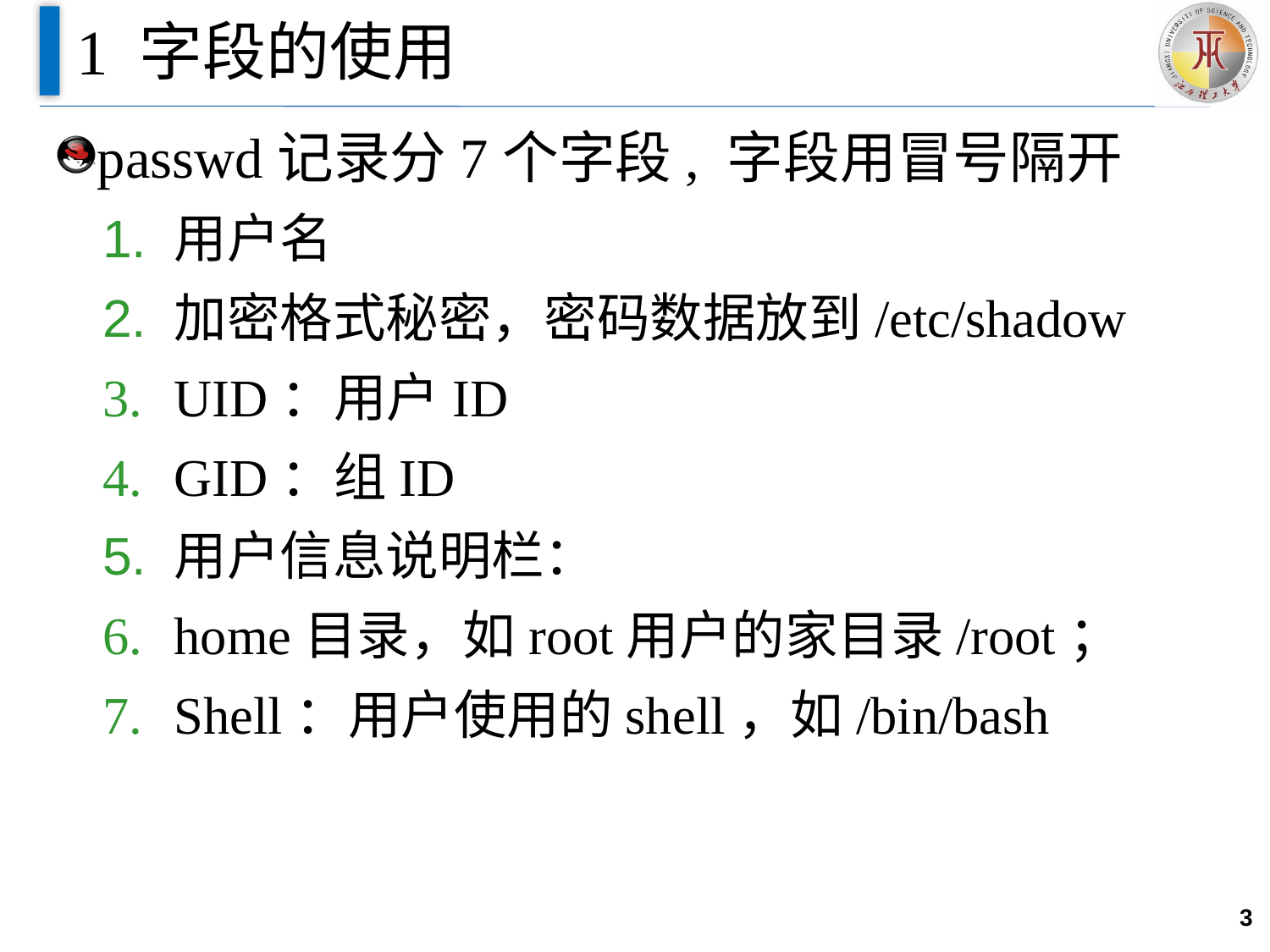

# 1 字段的使用
passwd记录分7个字段, 字段用冒号隔开
用户名
加密格式秘密，密码数据放到/etc/shadow
UID：用户ID
GID：组ID
用户信息说明栏：
home目录，如root用户的家目录/root；
Shell：用户使用的shell，如/bin/bash
3